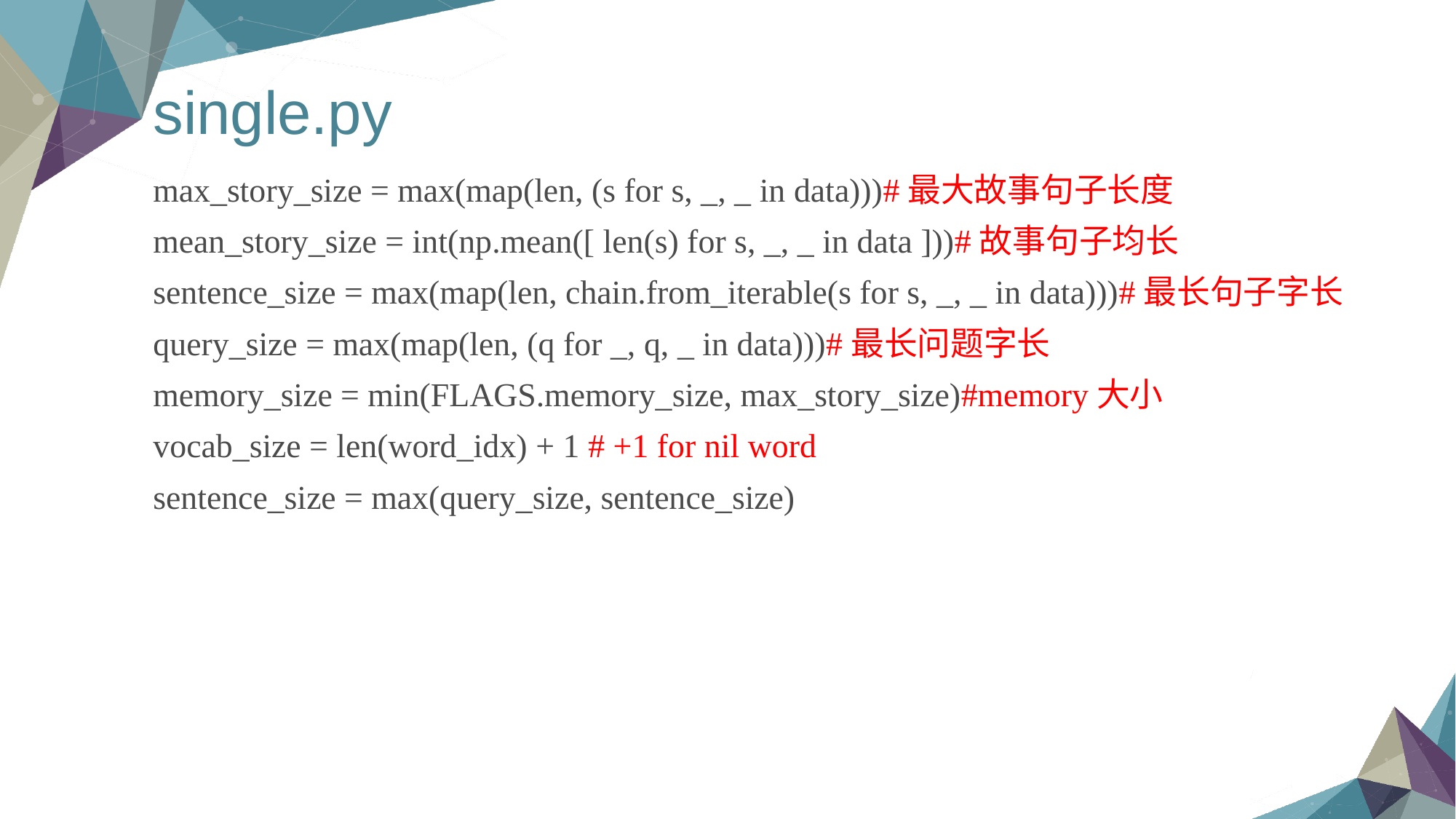

# single.py
max_story_size = max(map(len, (s for s, _, _ in data)))#最大故事句子长度
mean_story_size = int(np.mean([ len(s) for s, _, _ in data ]))#故事句子均长
sentence_size = max(map(len, chain.from_iterable(s for s, _, _ in data)))#最长句子字长
query_size = max(map(len, (q for _, q, _ in data)))#最长问题字长
memory_size = min(FLAGS.memory_size, max_story_size)#memory大小
vocab_size = len(word_idx) + 1 # +1 for nil word
sentence_size = max(query_size, sentence_size)